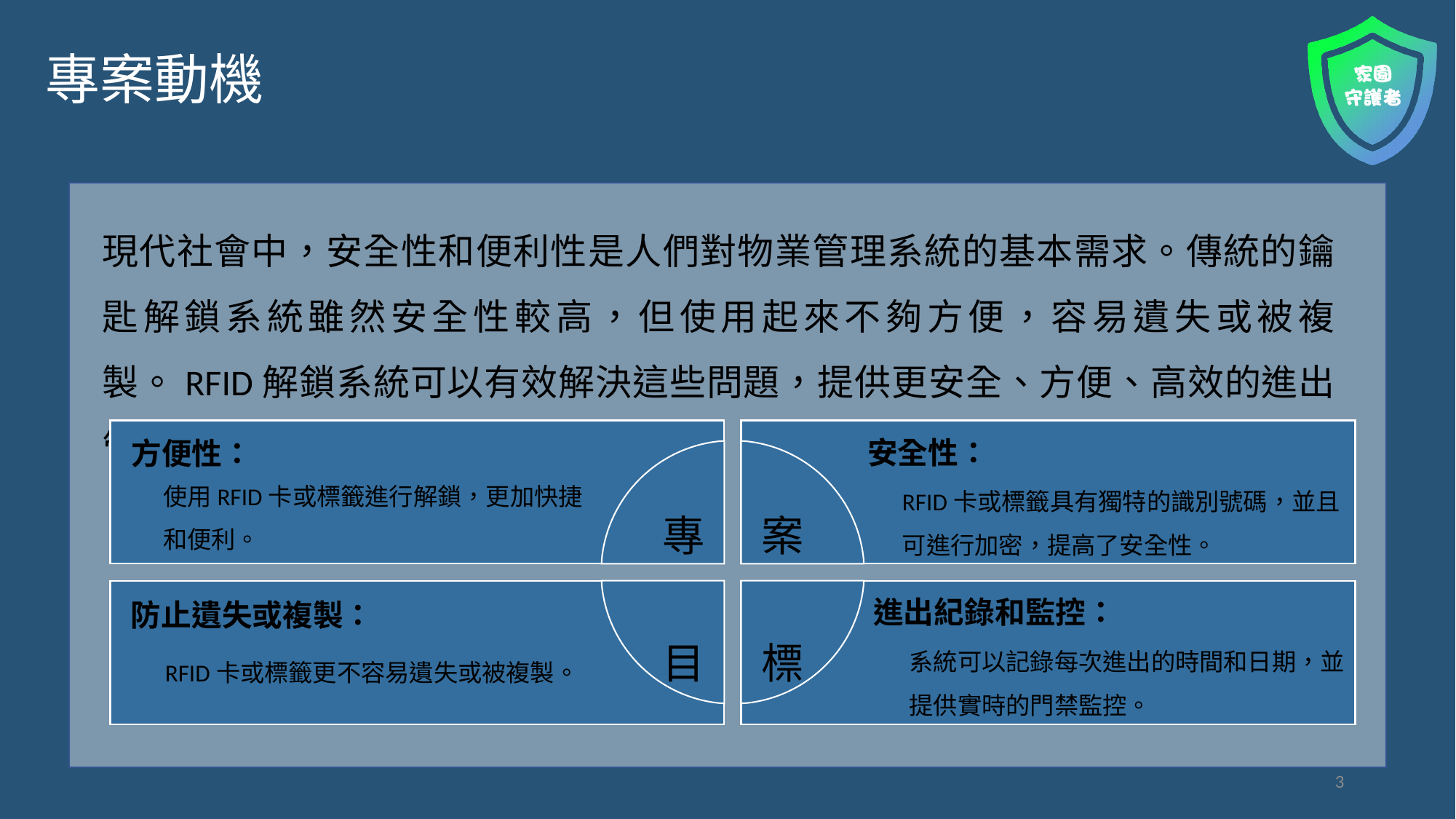

# 專案動機

現代社會中，安全性和便利性是人們對物業管理系統的基本需求。傳統的鑰匙解鎖系統雖然安全性較高，但使用起來不夠方便，容易遺失或被複製。RFID解鎖系統可以有效解決這些問題，提供更安全、方便、高效的進出管理方式。

專      案
目      標
安全性：
方便性：

RFID卡或標籤具有獨特的識別號碼，並且
可進行加密，提高了安全性。
使用RFID卡或標籤進行解鎖，更加快捷
和便利。
進出紀錄和監控：
防止遺失或複製：
系統可以記錄每次進出的時間和日期，並
提供實時的門禁監控。
RFID卡或標籤更不容易遺失或被複製。
3